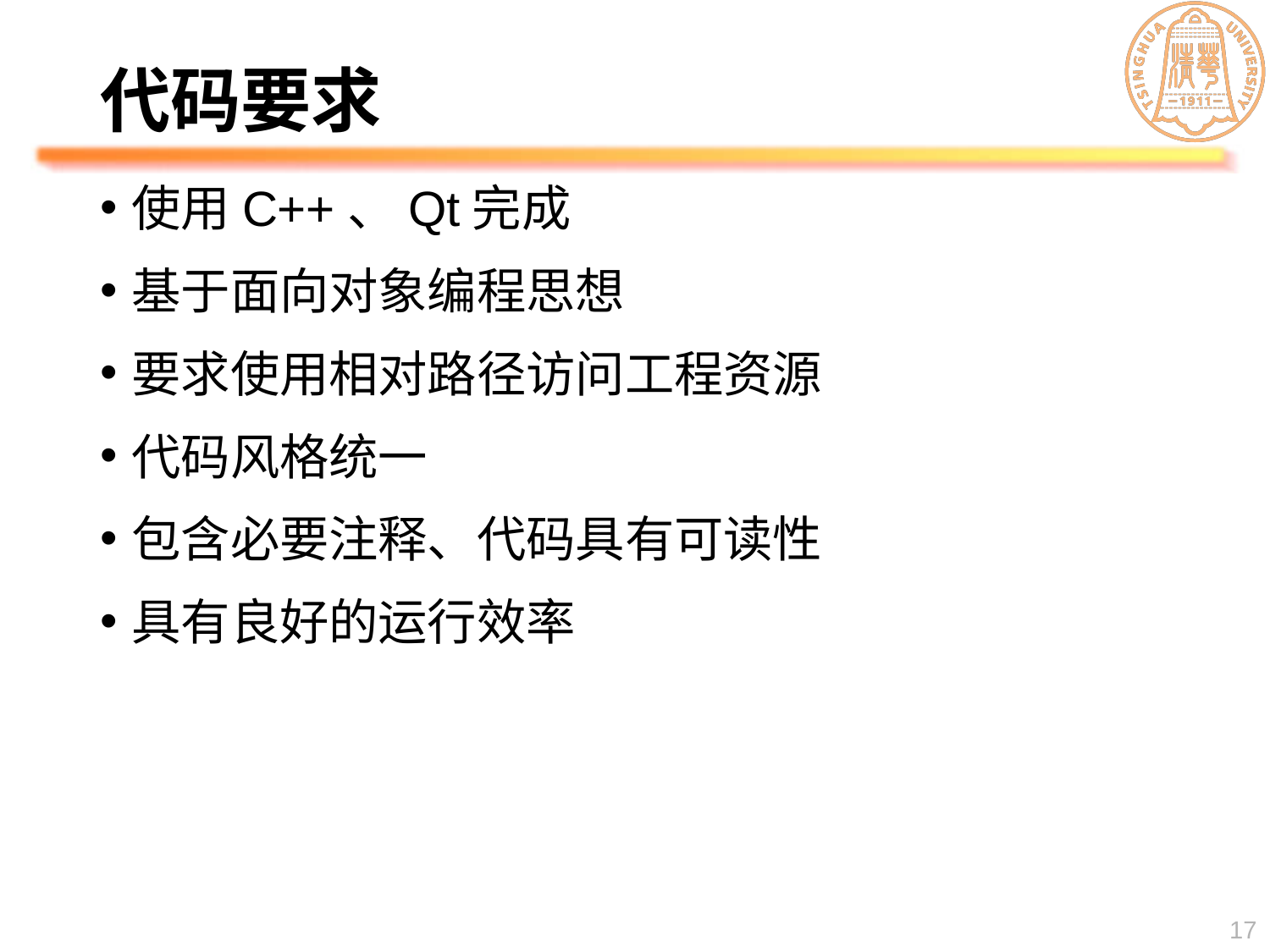

# 代码要求
使用C++、Qt完成
基于面向对象编程思想
要求使用相对路径访问工程资源
代码风格统一
包含必要注释、代码具有可读性
具有良好的运行效率
17